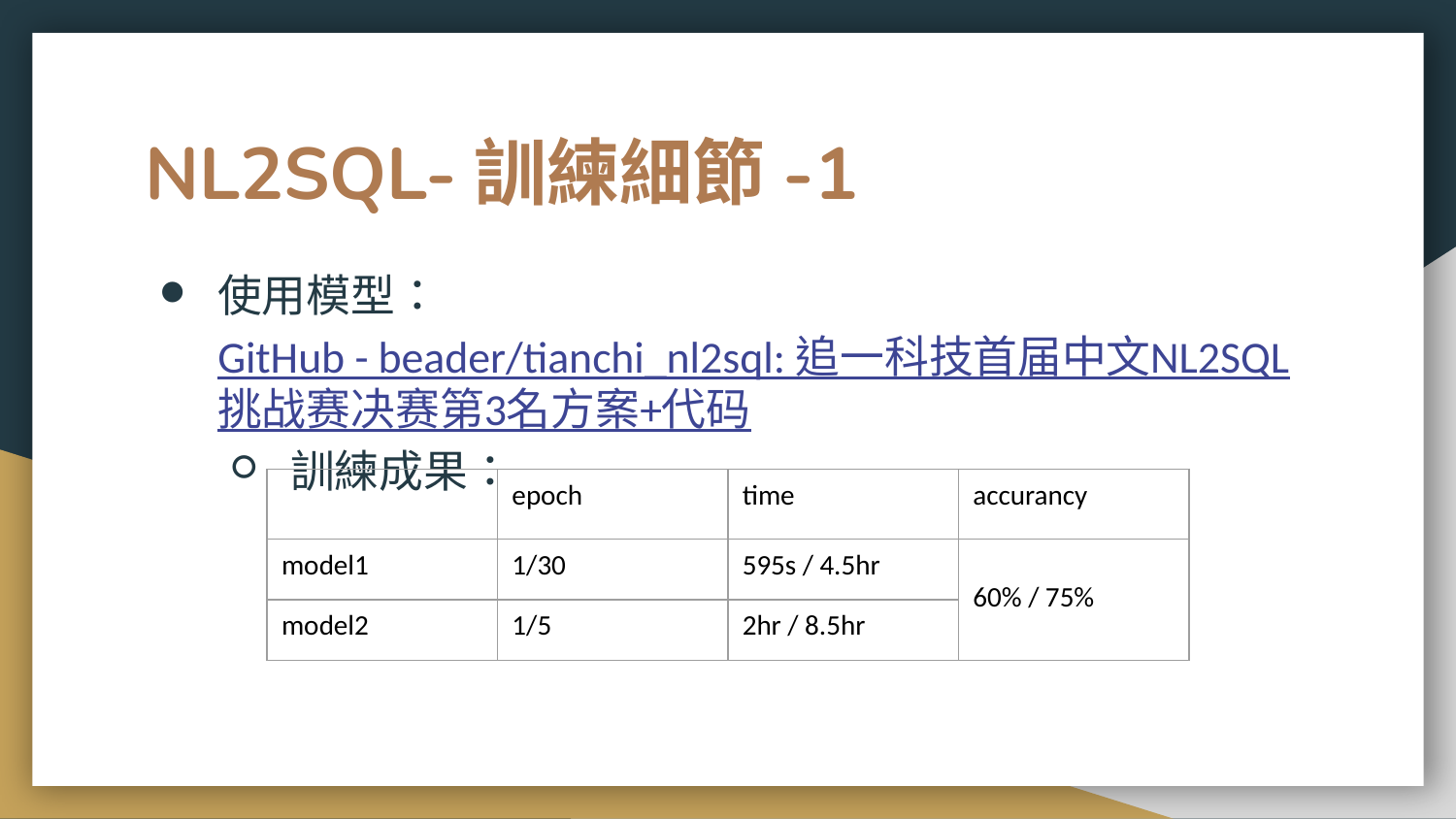

# NL2SQL-訓練細節-1
使用模型：GitHub - beader/tianchi_nl2sql: 追一科技首届中文NL2SQL挑战赛决赛第3名方案+代码
訓練成果：

|  | epoch | time | accurancy |
| --- | --- | --- | --- |
| model1 | 1/30 | 595s / 4.5hr | 60% / 75% |
| model2 | 1/5 | 2hr / 8.5hr |  |